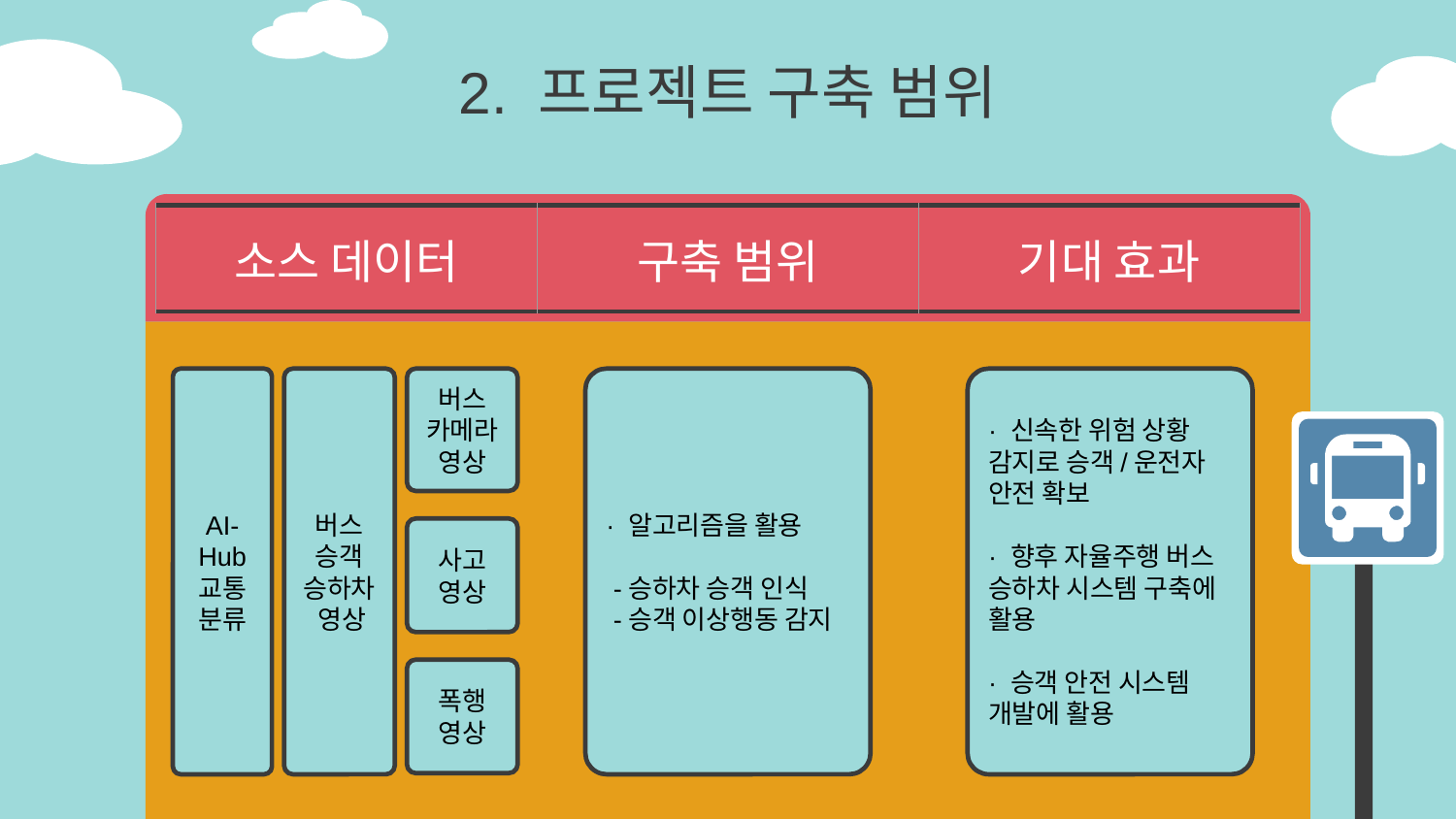

2. 프로젝트 구축 범위

| 소스 데이터 | 구축 범위 | 기대 효과 |
| --- | --- | --- |

AI-
Hub
교통분류
버스
승객 승하차  영상
버스 카메라 영상
· 알고리즘을 활용

 -승하차 승객 인식
 -승객 이상행동 감지
· 신속한 위험 상황 감지로 승객/운전자 안전 확보

· 향후 자율주행 버스 승하차 시스템 구축에 활용

· 승객 안전 시스템 개발에 활용

사고 영상
폭행 영상